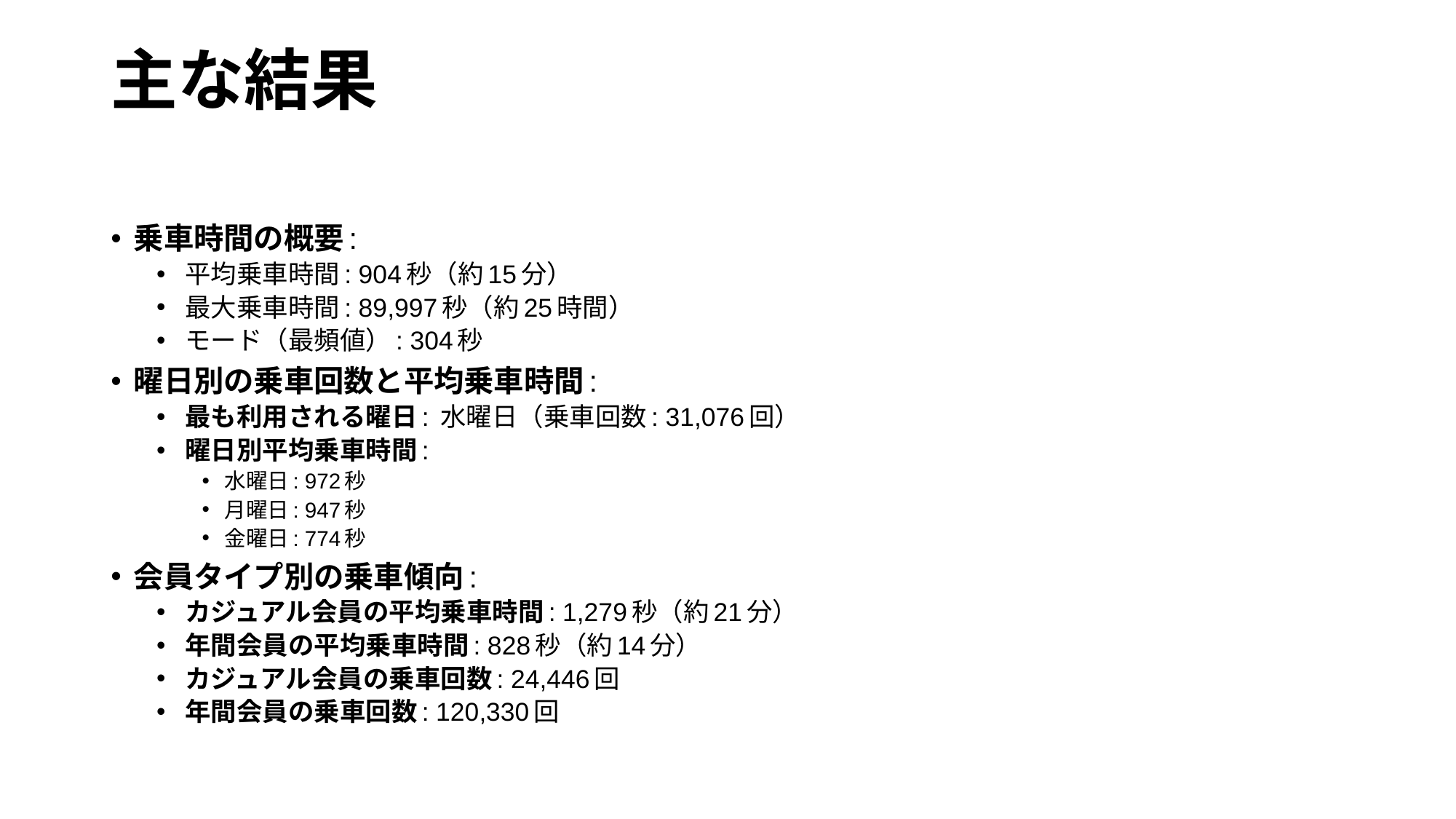

# 主な結果
乗車時間の概要:
平均乗車時間: 904秒（約15分）
最大乗車時間: 89,997秒（約25時間）
モード（最頻値）: 304秒
曜日別の乗車回数と平均乗車時間:
最も利用される曜日: 水曜日（乗車回数: 31,076回）
曜日別平均乗車時間:
水曜日: 972秒
月曜日: 947秒
金曜日: 774秒
会員タイプ別の乗車傾向:
カジュアル会員の平均乗車時間: 1,279秒（約21分）
年間会員の平均乗車時間: 828秒（約14分）
カジュアル会員の乗車回数: 24,446回
年間会員の乗車回数: 120,330回